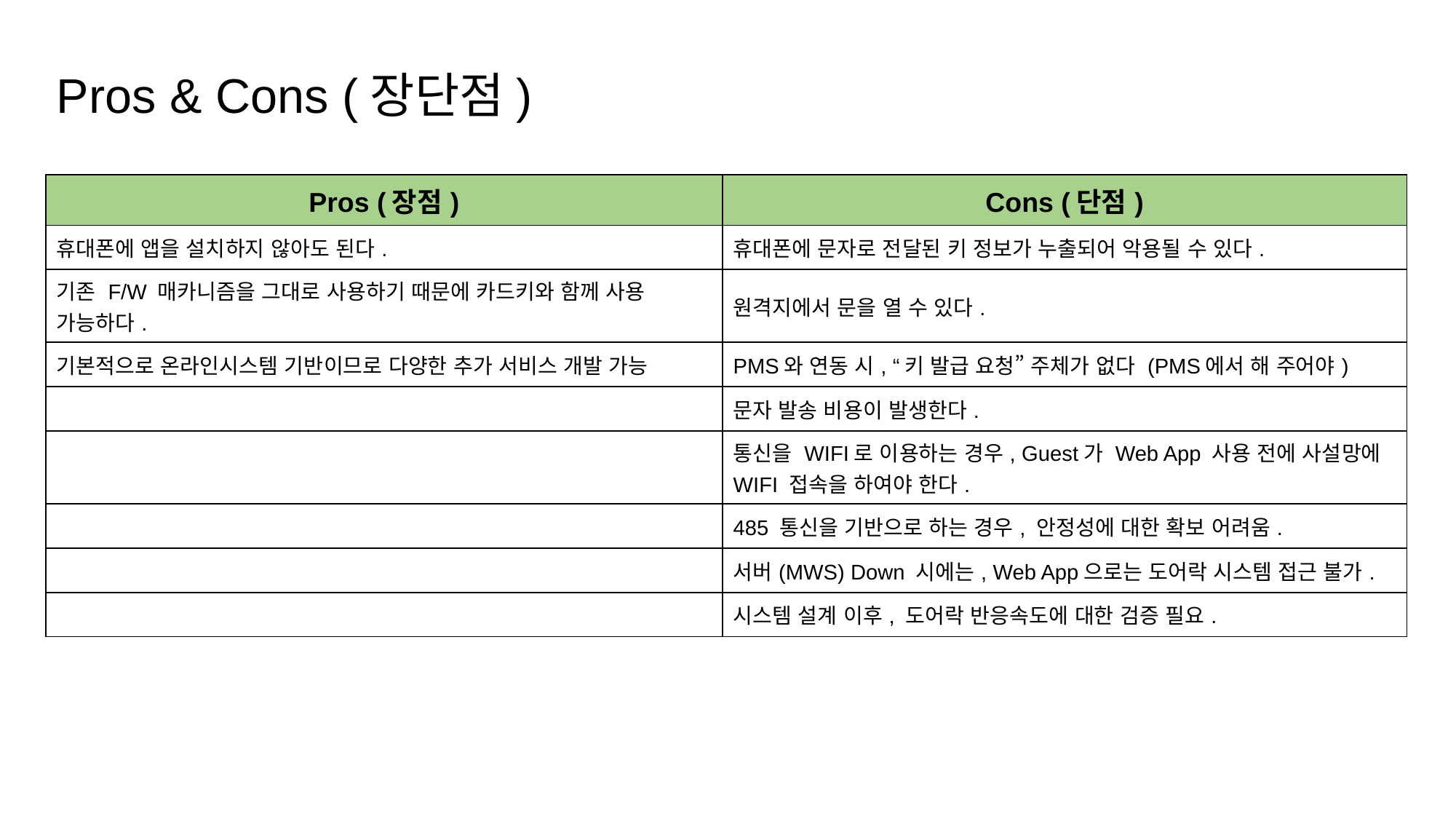

# Pros & Cons (장단점)
| Pros (장점) | Cons (단점) |
| --- | --- |
| 휴대폰에 앱을 설치하지 않아도 된다. | 휴대폰에 문자로 전달된 키 정보가 누출되어 악용될 수 있다. |
| 기존 F/W 매카니즘을 그대로 사용하기 때문에 카드키와 함께 사용 가능하다. | 원격지에서 문을 열 수 있다. |
| 기본적으로 온라인시스템 기반이므로 다양한 추가 서비스 개발 가능 | PMS와 연동 시, “키 발급 요청” 주체가 없다 (PMS에서 해 주어야) |
|  | 문자 발송 비용이 발생한다. |
|  | 통신을 WIFI로 이용하는 경우, Guest가 Web App 사용 전에 사설망에 WIFI 접속을 하여야 한다. |
|  | 485 통신을 기반으로 하는 경우, 안정성에 대한 확보 어려움. |
|  | 서버(MWS) Down 시에는, Web App으로는 도어락 시스템 접근 불가. |
|  | 시스템 설계 이후, 도어락 반응속도에 대한 검증 필요. |